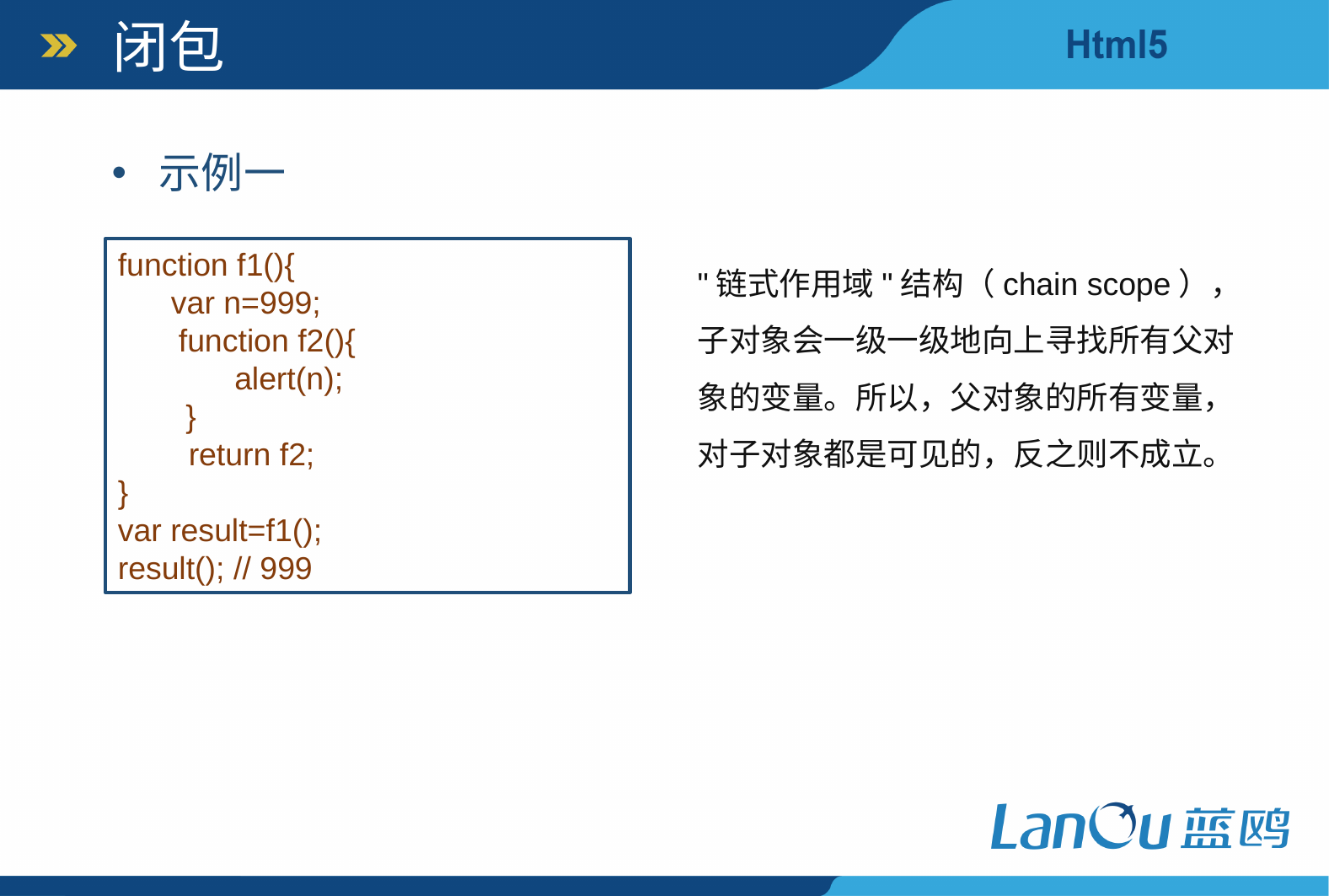

闭包
示例一

function f1(){
      var n=999;
　   function f2(){
　　　  alert(n);
　    }
　　return f2;
}
var result=f1();
result(); // 999
"链式作用域"结构（chain scope），子对象会一级一级地向上寻找所有父对象的变量。所以，父对象的所有变量，对子对象都是可见的，反之则不成立。